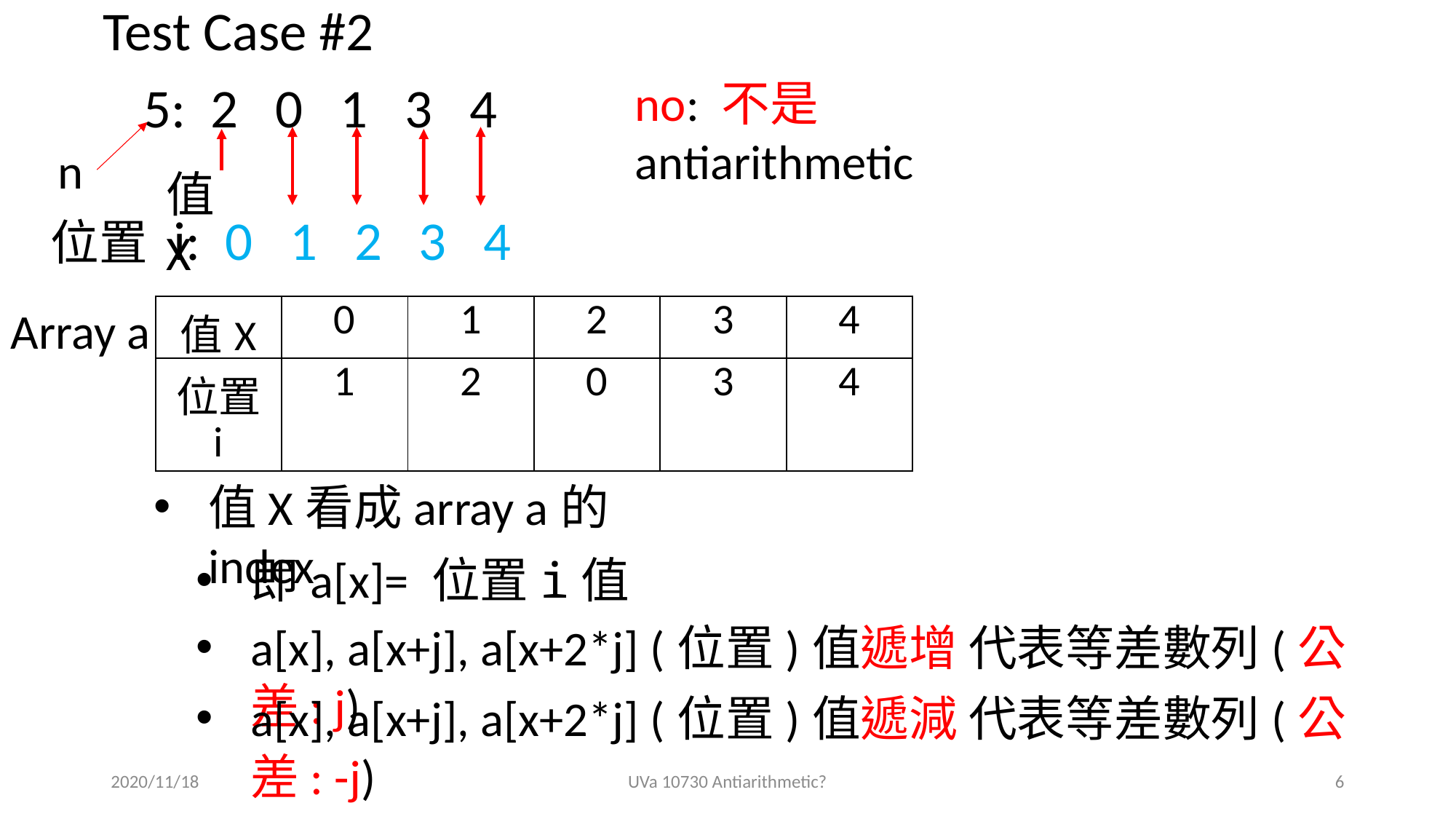

Test Case #2
5:  2   0   1   3   4
no: 不是antiarithmetic
n
值X
位置 i:  0   1   2   3   4
Array a
| 值X | 0 | 1 | 2 | 3 | 4 |
| --- | --- | --- | --- | --- | --- |
| 位置 i | 1 | 2 | 0 | 3 | 4 |
值X看成array a的index
即a[x]= 位置i值
a[x], a[x+j], a[x+2*j] (位置)值遞增 代表等差數列(公差: j)
a[x], a[x+j], a[x+2*j] (位置)值遞減 代表等差數列(公差: -j)
2020/11/18
UVa 10730 Antiarithmetic?
6